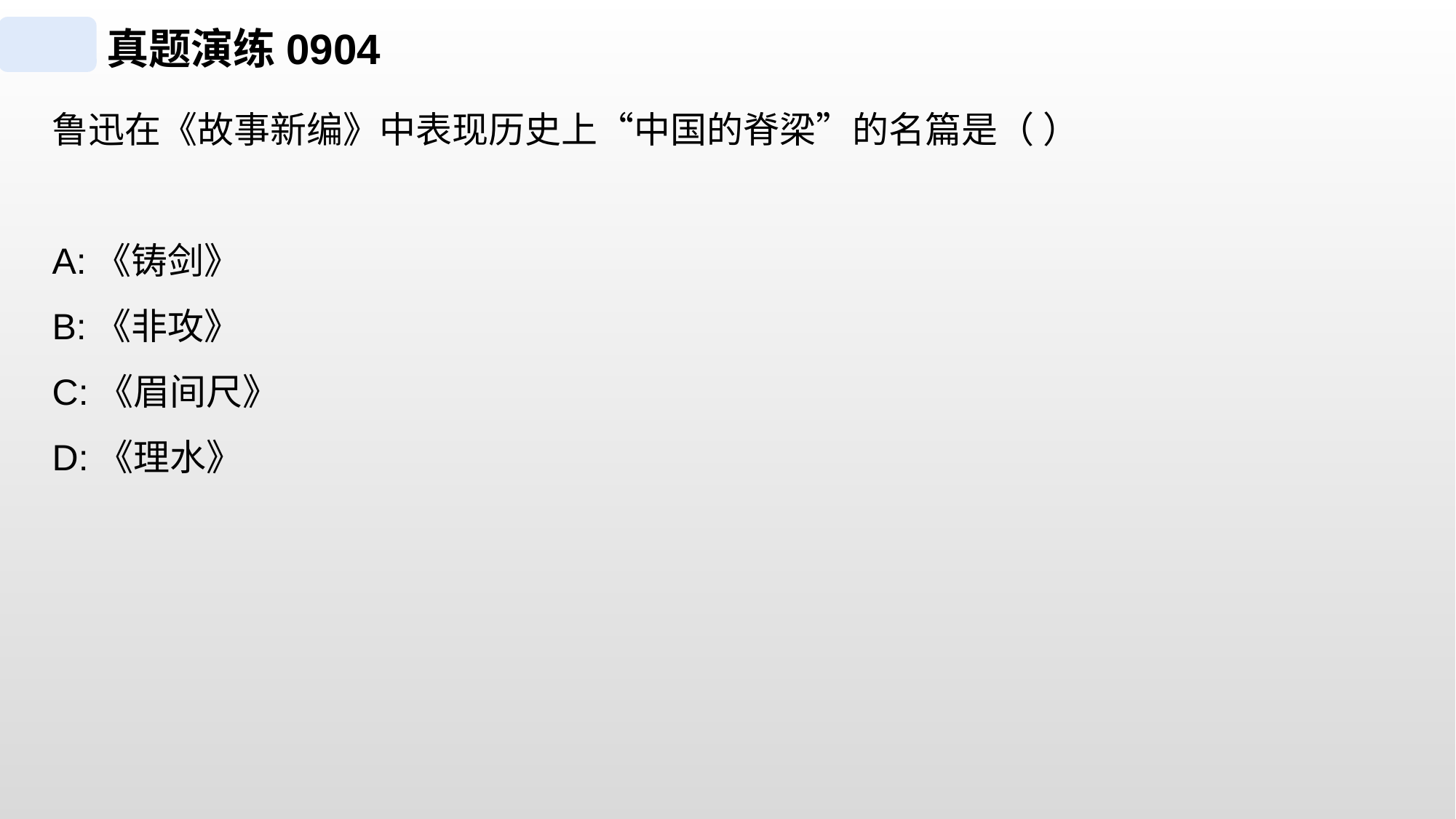

真题演练0904
鲁迅在《故事新编》中表现历史上“中国的脊梁”的名篇是（ ）

A:《铸剑》
B:《非攻》
C:《眉间尺》
D:《理水》